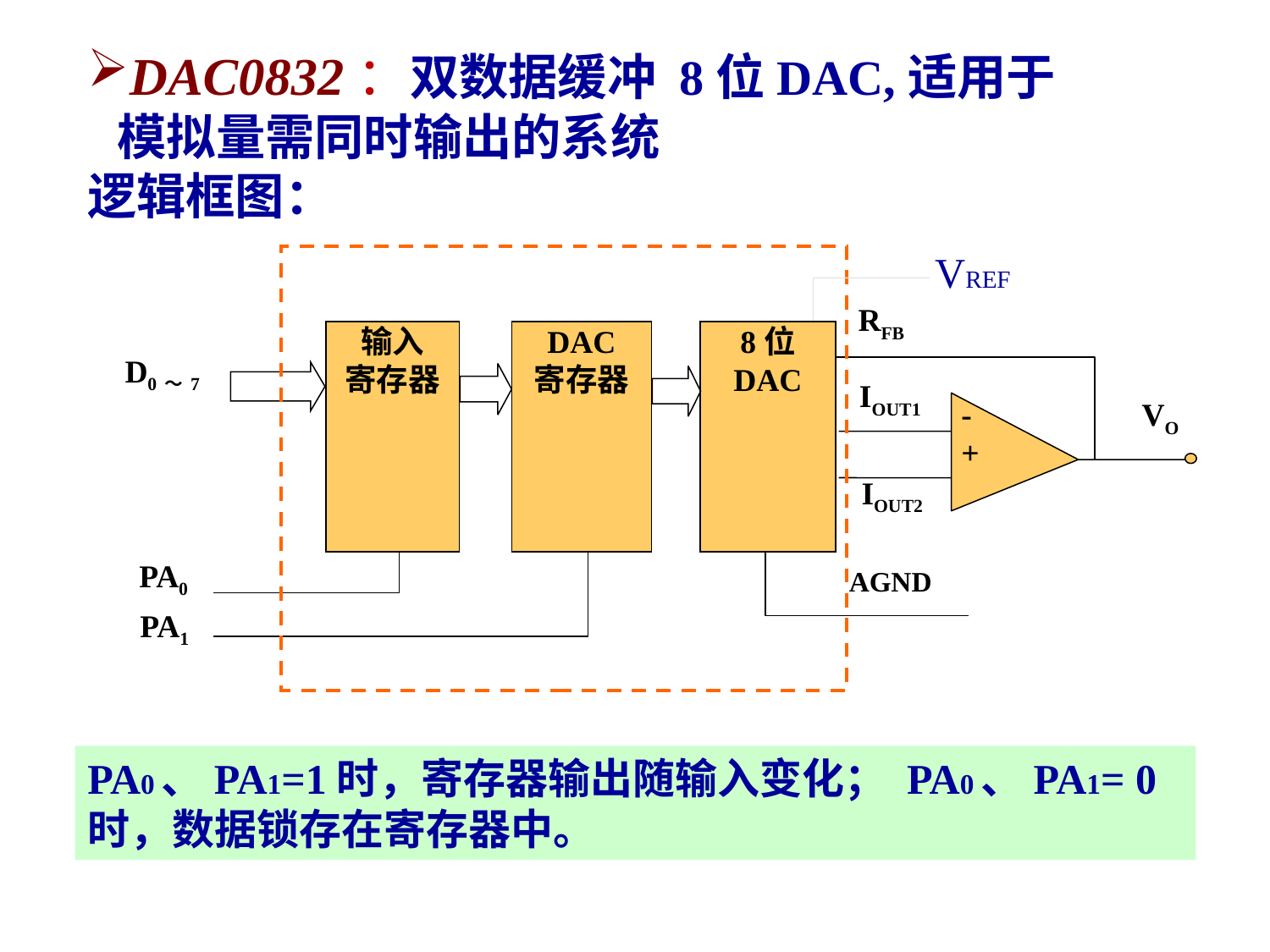

DAC0832：双数据缓冲 8位DAC,适用于模拟量需同时输出的系统
逻辑框图：

RFB
输入
寄存器
DAC
寄存器
8位
DAC
D0～7

IOUT1

-
+
VO

IOUT2

PA0
AGND
PA1

VREF
PA0、PA1=1时，寄存器输出随输入变化； PA0、PA1= 0时，数据锁存在寄存器中。